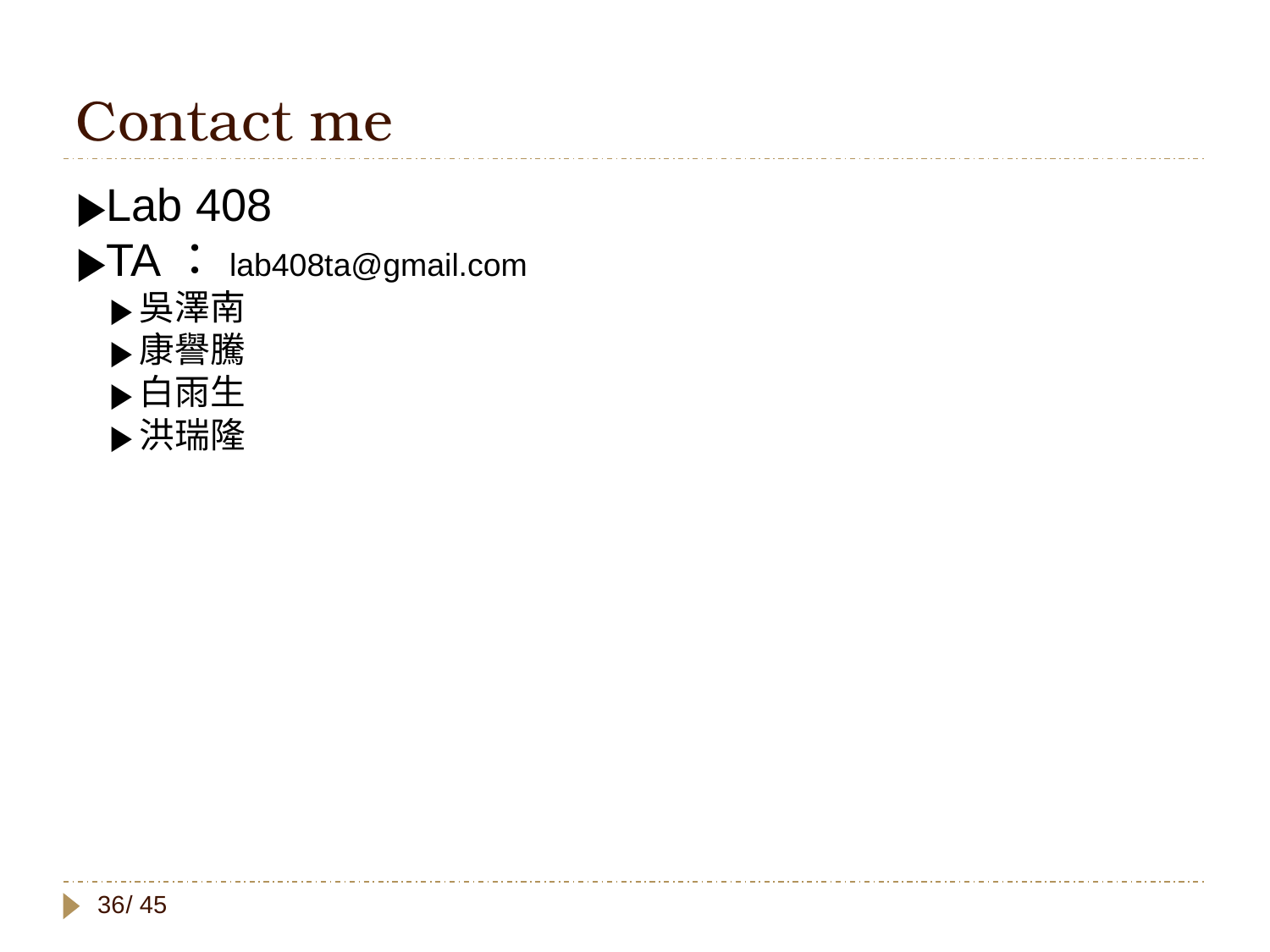

Contact me
Lab 408
TA：lab408ta@gmail.com
吳澤南
康譽騰
白雨生
洪瑞隆
/ 45
36